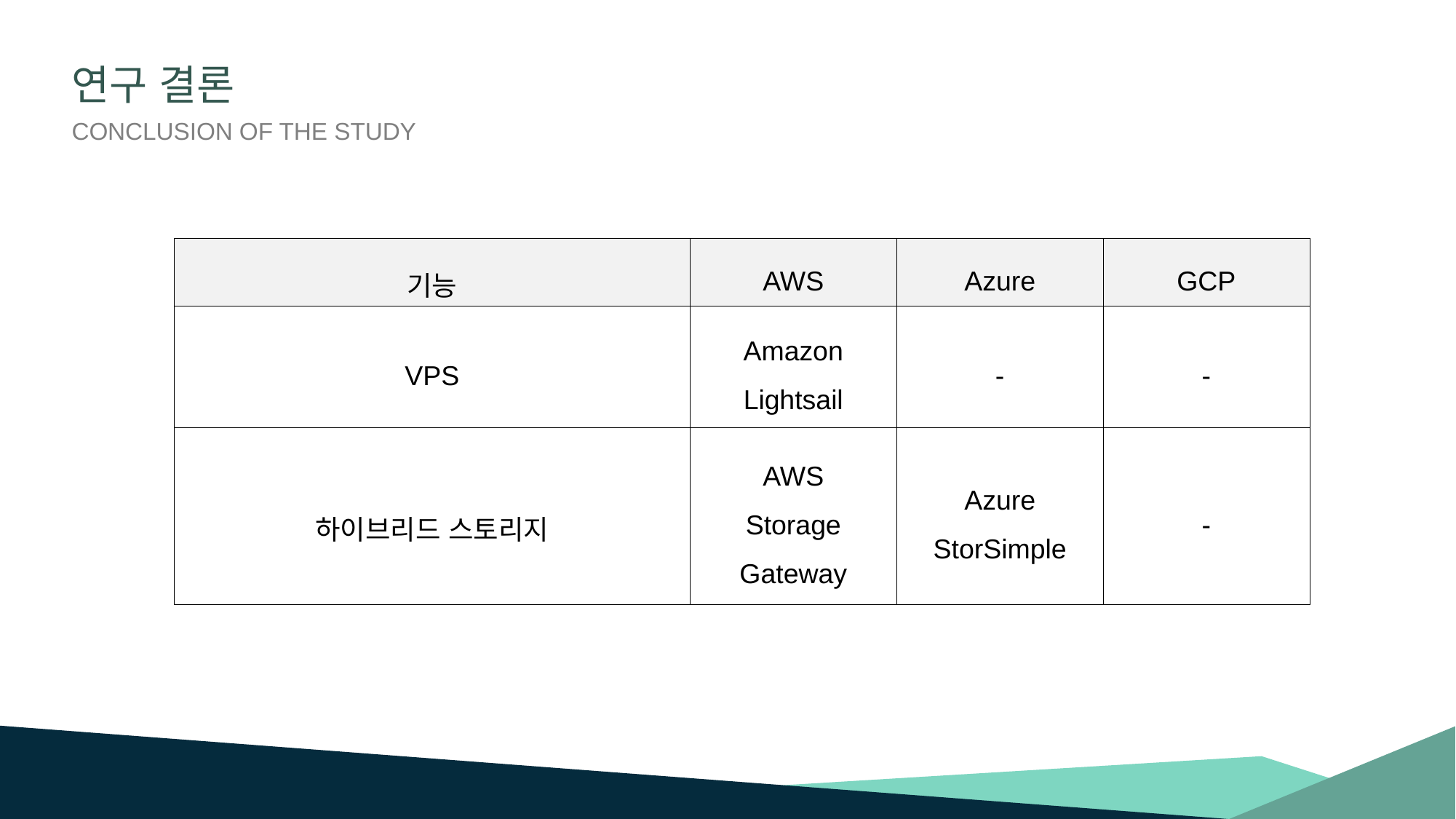

연구 결론
CONCLUSION OF THE STUDY
| 기능 | AWS | Azure | GCP |
| --- | --- | --- | --- |
| VPS | Amazon Lightsail | - | - |
| 하이브리드 스토리지 | AWS Storage Gateway | Azure StorSimple | - |